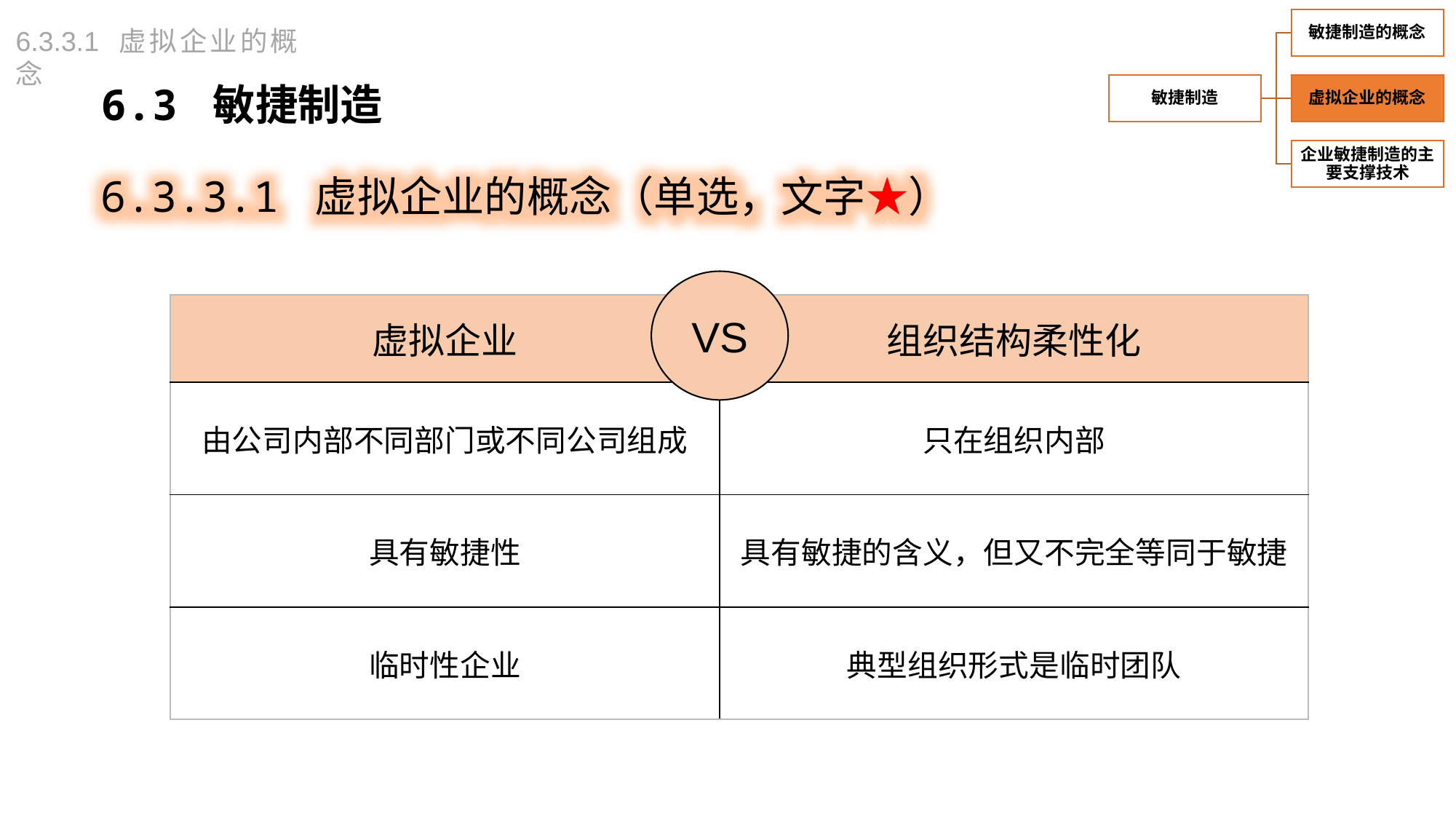

敏捷制造
敏捷制造的概念
虚拟企业的概念
企业敏捷制造的主要支撑技术
6.3.3.1 虚拟企业的概念
6.3 敏捷制造
6.3.3.1 虚拟企业的概念（单选，文字★）
VS
| 虚拟企业 | 组织结构柔性化 |
| --- | --- |
| 由公司内部不同部门或不同公司组成 | 只在组织内部 |
| 具有敏捷性 | 具有敏捷的含义，但又不完全等同于敏捷 |
| 临时性企业 | 典型组织形式是临时团队 |